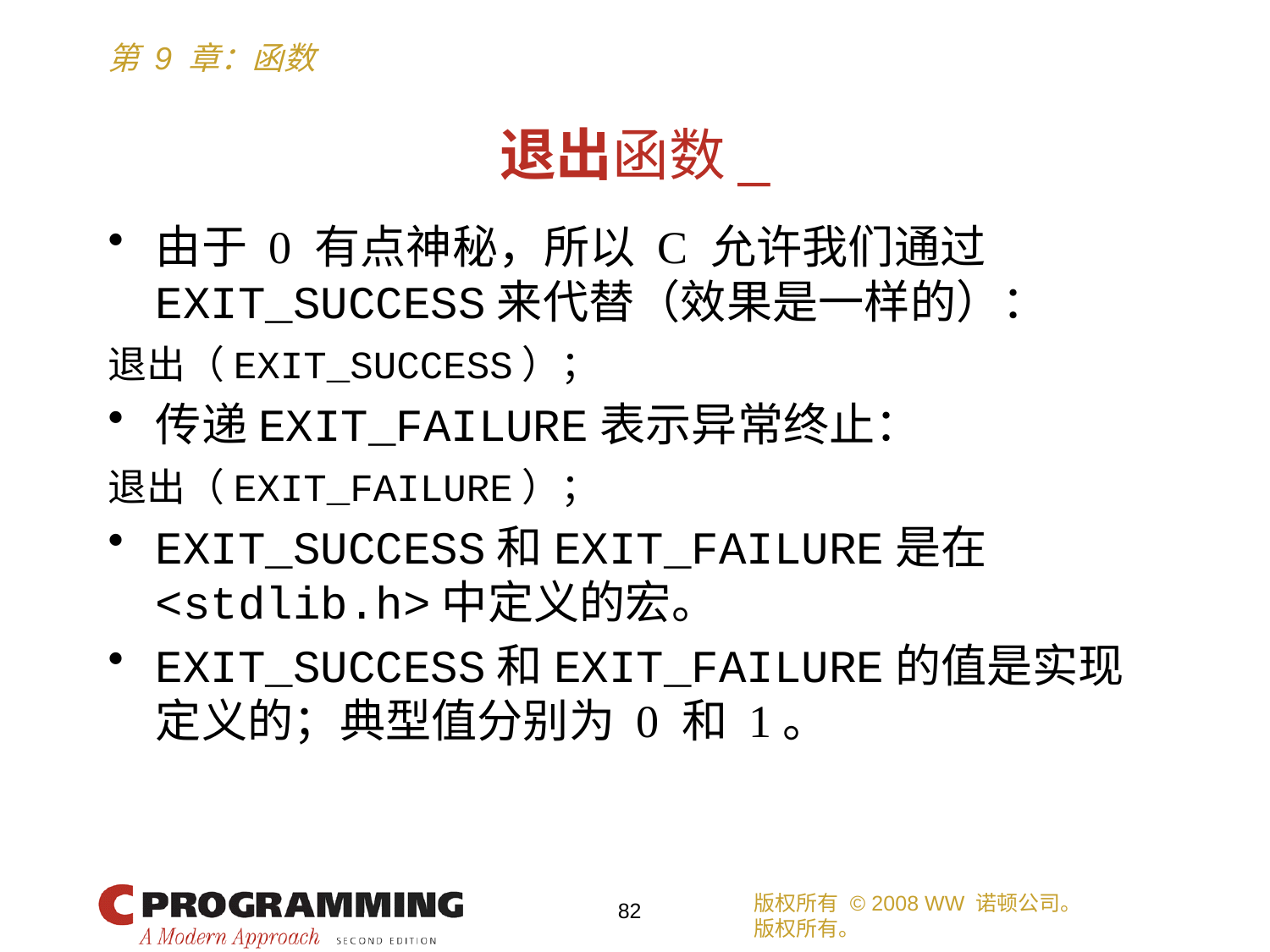

# 退出函数_
由于 0 有点神秘，所以 C 允许我们通过EXIT_SUCCESS来代替（效果是一样的）：
退出（EXIT_SUCCESS）；
传递EXIT_FAILURE表示异常终止：
退出（EXIT_FAILURE）；
EXIT_SUCCESS和EXIT_FAILURE是在<stdlib.h>中定义的宏。
EXIT_SUCCESS和EXIT_FAILURE的值是实现定义的；典型值分别为 0 和 1。
版权所有 © 2008 WW 诺顿公司。
版权所有。
82